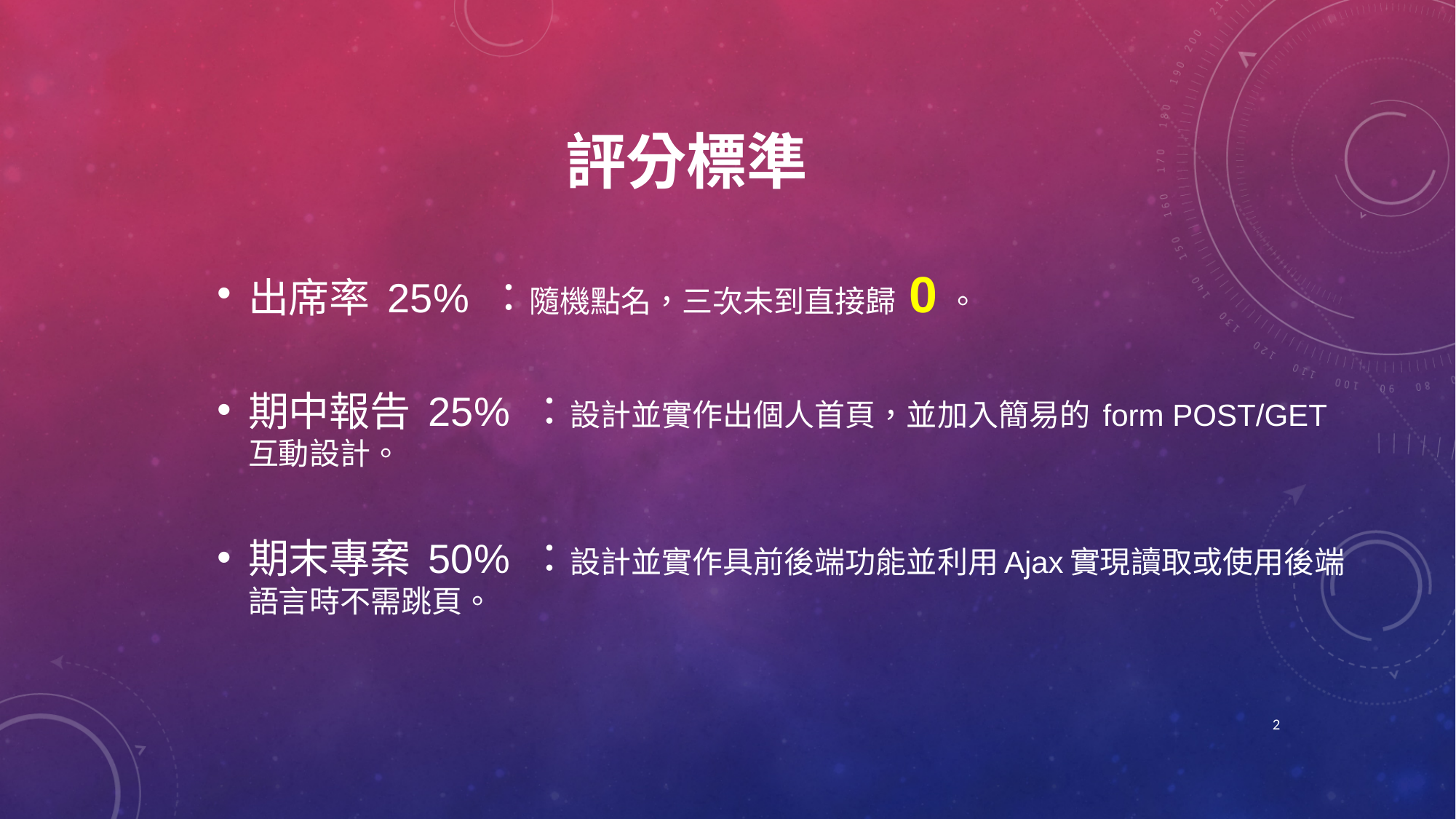

# 評分標準
出席率 25% ：隨機點名，三次未到直接歸 0。

期中報告 25% ：設計並實作出個人首頁，並加入簡易的 form POST/GET 互動設計。

期末專案 50% ：設計並實作具前後端功能並利用Ajax實現讀取或使用後端語言時不需跳頁。
2